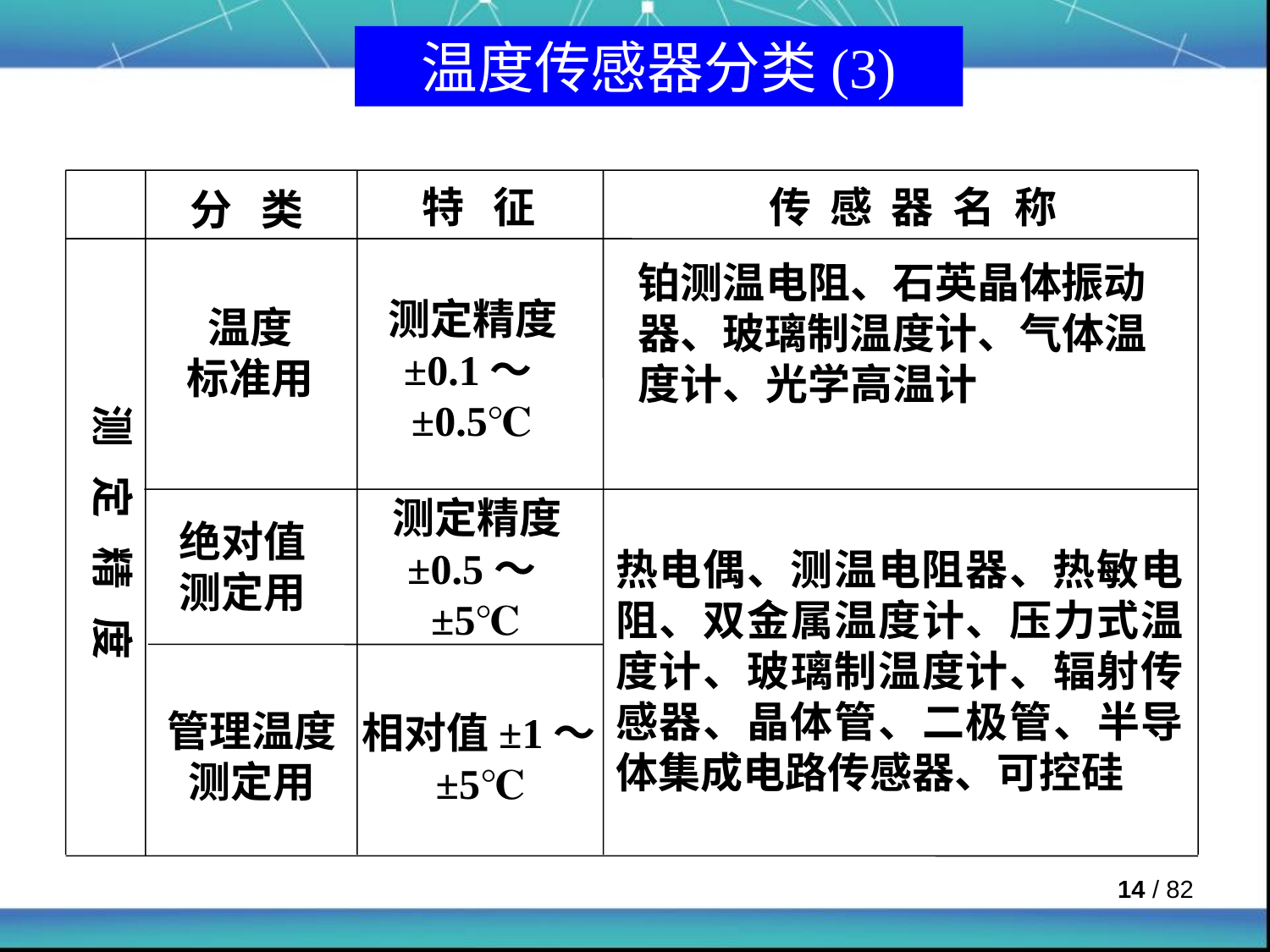

温度传感器分类(3)
特   征
传  感  器  名  称
分   类

铂测温电阻、石英晶体振动
器、玻璃制温度计、气体温
度计、光学高温计
测定精度
±0.1～±0.5℃
温度
标准用

        测   定   精   度
测定精度
±0.5～±5℃

绝对值
测定用
热电偶、测温电阻器、热敏电阻、双金属温度计、压力式温度计、玻璃制温度计、辐射传感器、晶体管、二极管、半导体集成电路传感器、可控硅

管理温度测定用
相对值±1～±5℃

14 / 82